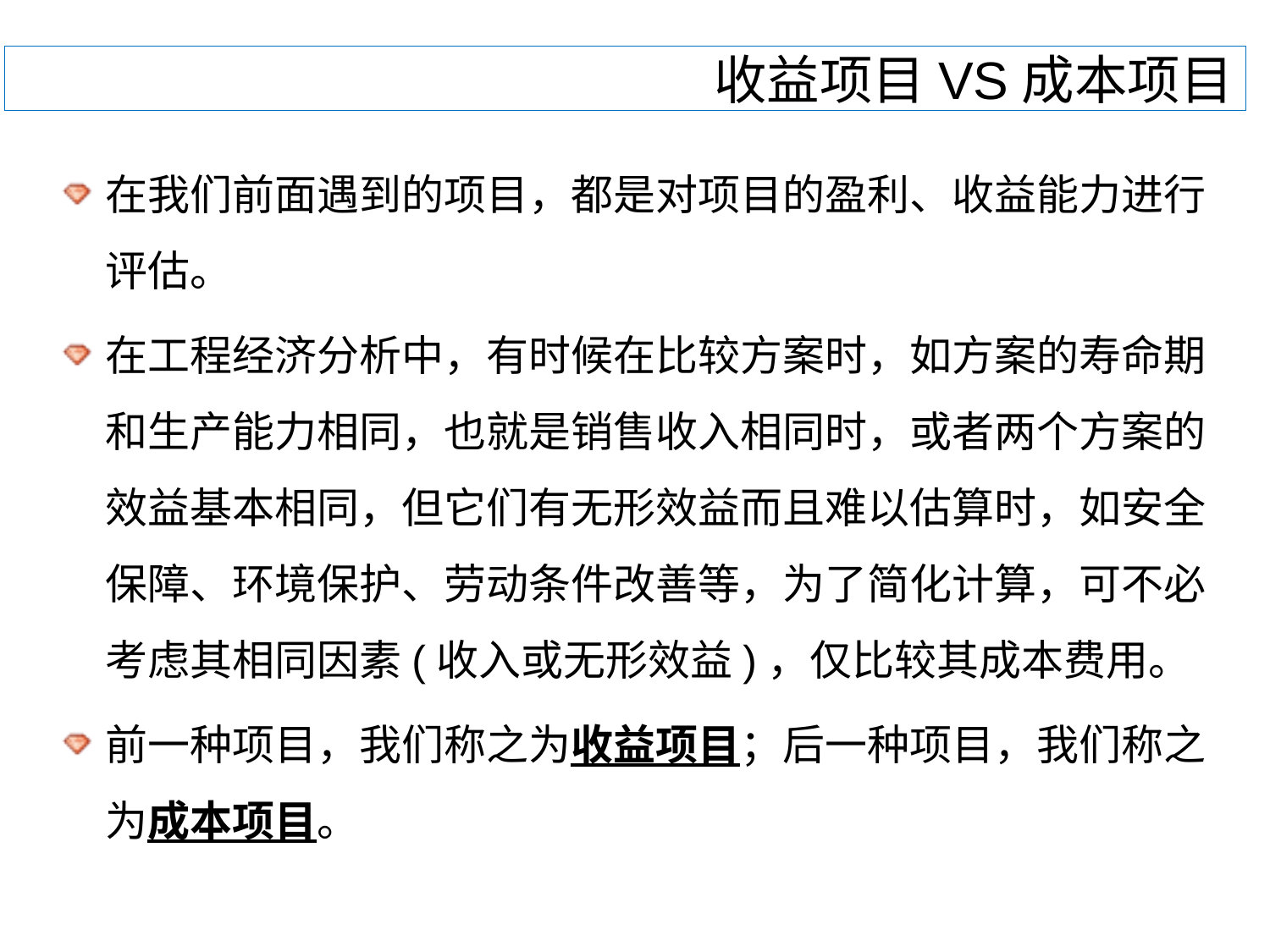

11
# 收益项目VS成本项目
在我们前面遇到的项目，都是对项目的盈利、收益能力进行评估。
在工程经济分析中，有时候在比较方案时，如方案的寿命期和生产能力相同，也就是销售收入相同时，或者两个方案的效益基本相同，但它们有无形效益而且难以估算时，如安全保障、环境保护、劳动条件改善等，为了简化计算，可不必考虑其相同因素(收入或无形效益)，仅比较其成本费用。
前一种项目，我们称之为收益项目；后一种项目，我们称之为成本项目。